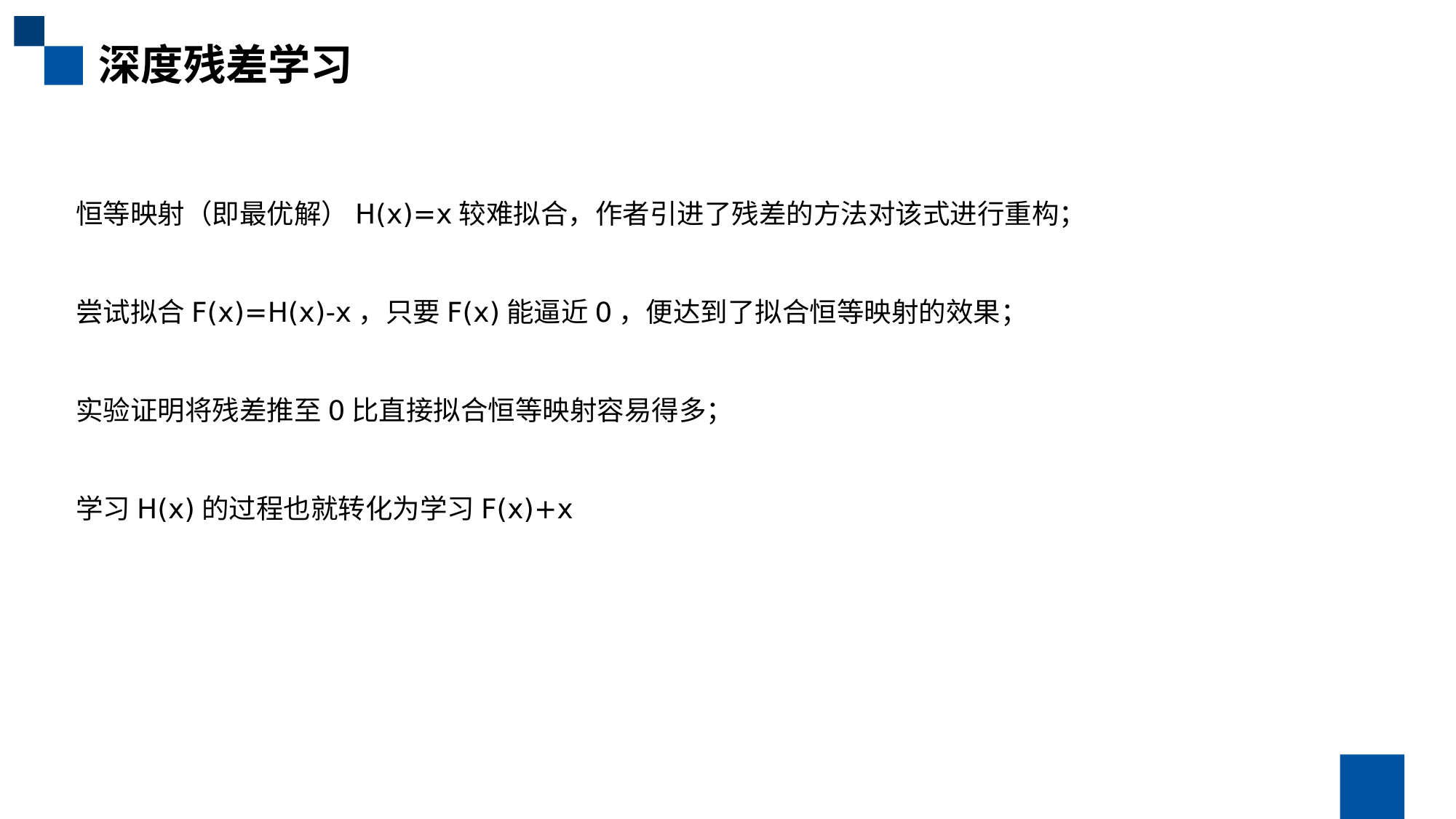

深度残差学习
恒等映射（即最优解）H(x)=x较难拟合，作者引进了残差的方法对该式进行重构；

尝试拟合F(x)=H(x)-x，只要F(x)能逼近0，便达到了拟合恒等映射的效果；

实验证明将残差推至0比直接拟合恒等映射容易得多；

学习H(x)的过程也就转化为学习F(x)+x

7